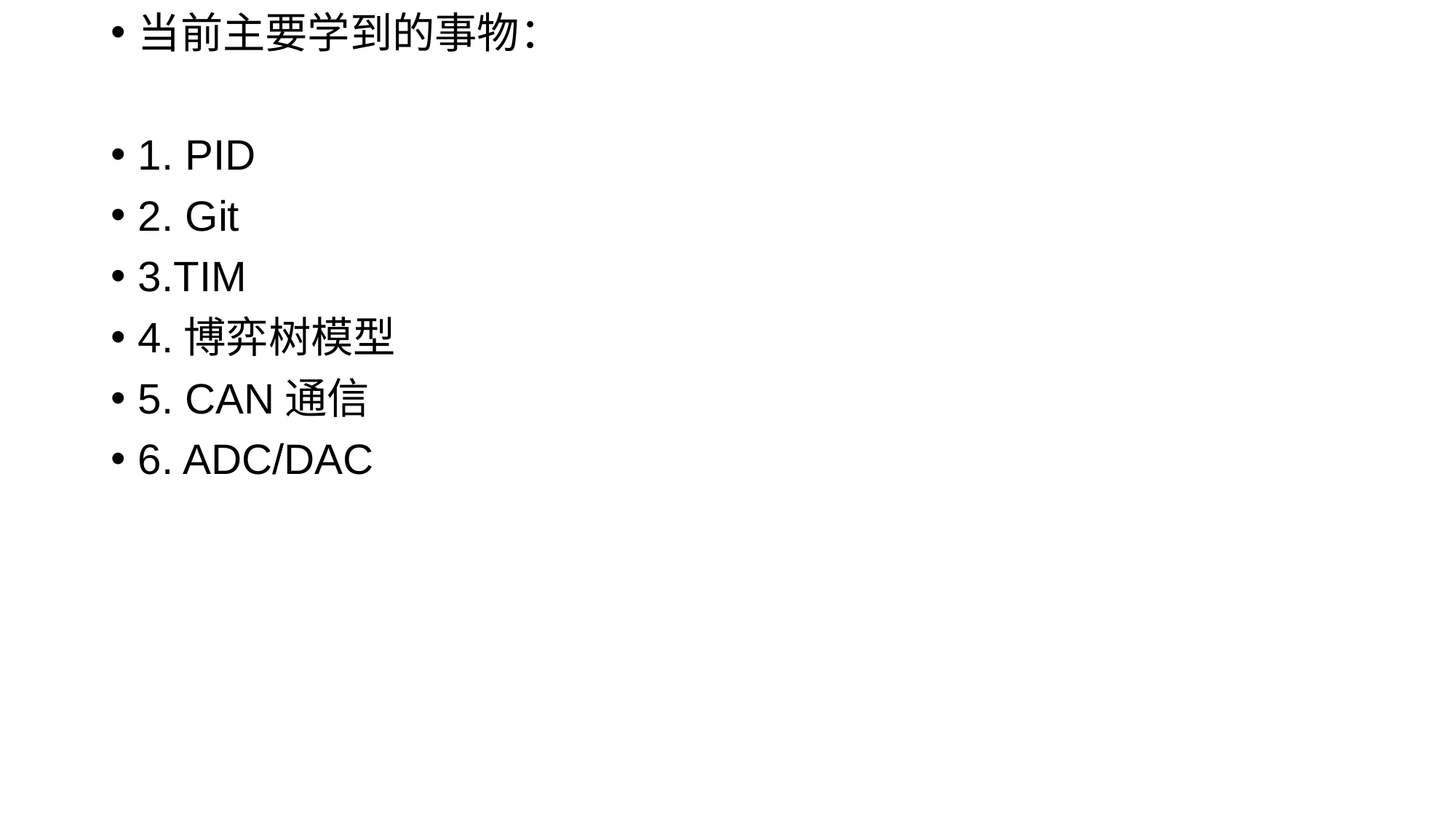

当前主要学到的事物：

1. PID
2. Git
3.TIM
4.博弈树模型
5. CAN通信
6. ADC/DAC